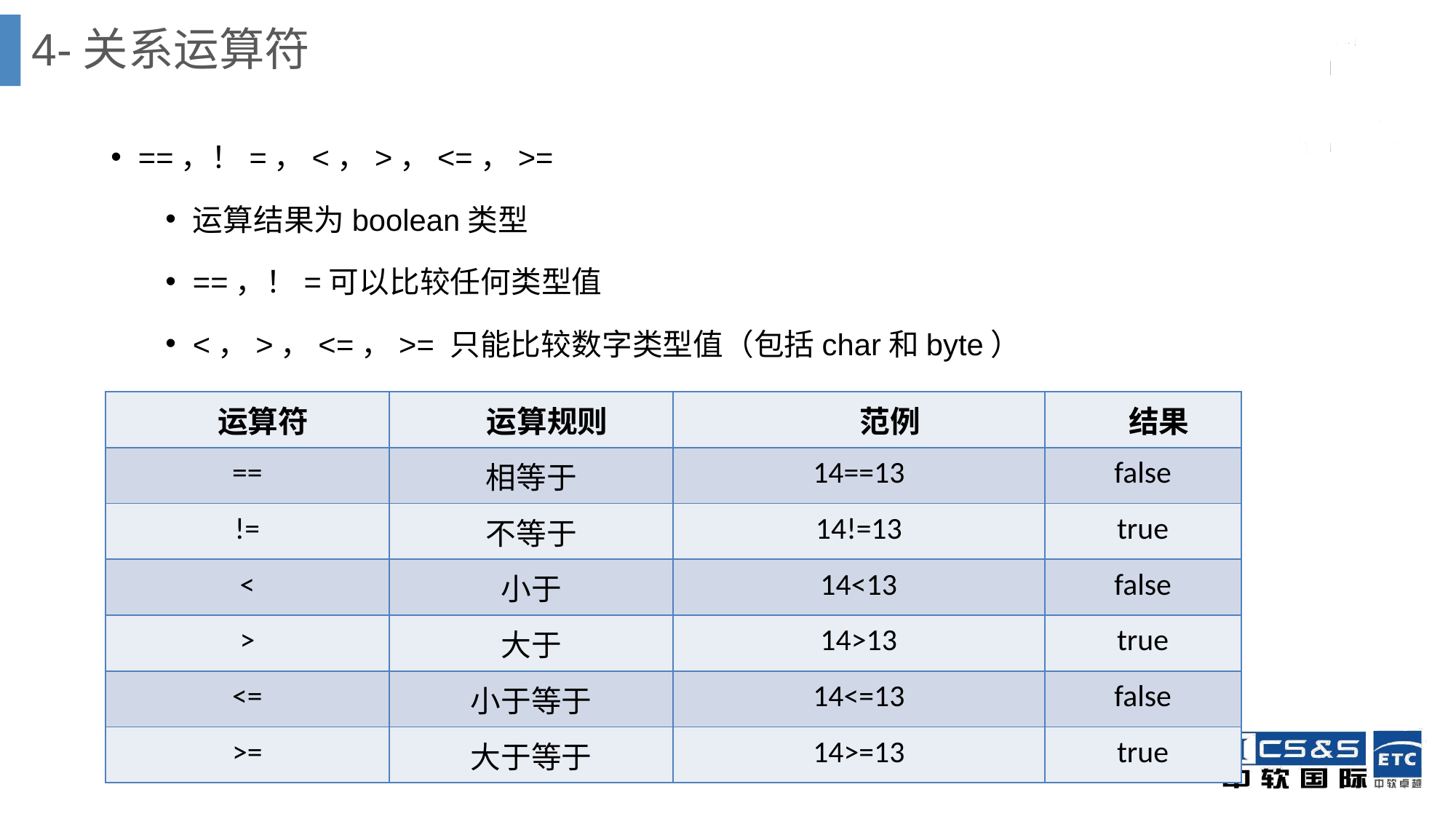

# 4-关系运算符
==，！=，<，>，<=，>=
运算结果为boolean类型
==，！=可以比较任何类型值
<，>，<=，>= 只能比较数字类型值（包括char和byte）
| 运算符 | 运算规则 | 范例 | 结果 |
| --- | --- | --- | --- |
| == | 相等于 | 14==13 | false |
| != | 不等于 | 14!=13 | true |
| < | 小于 | 14<13 | false |
| > | 大于 | 14>13 | true |
| <= | 小于等于 | 14<=13 | false |
| >= | 大于等于 | 14>=13 | true |